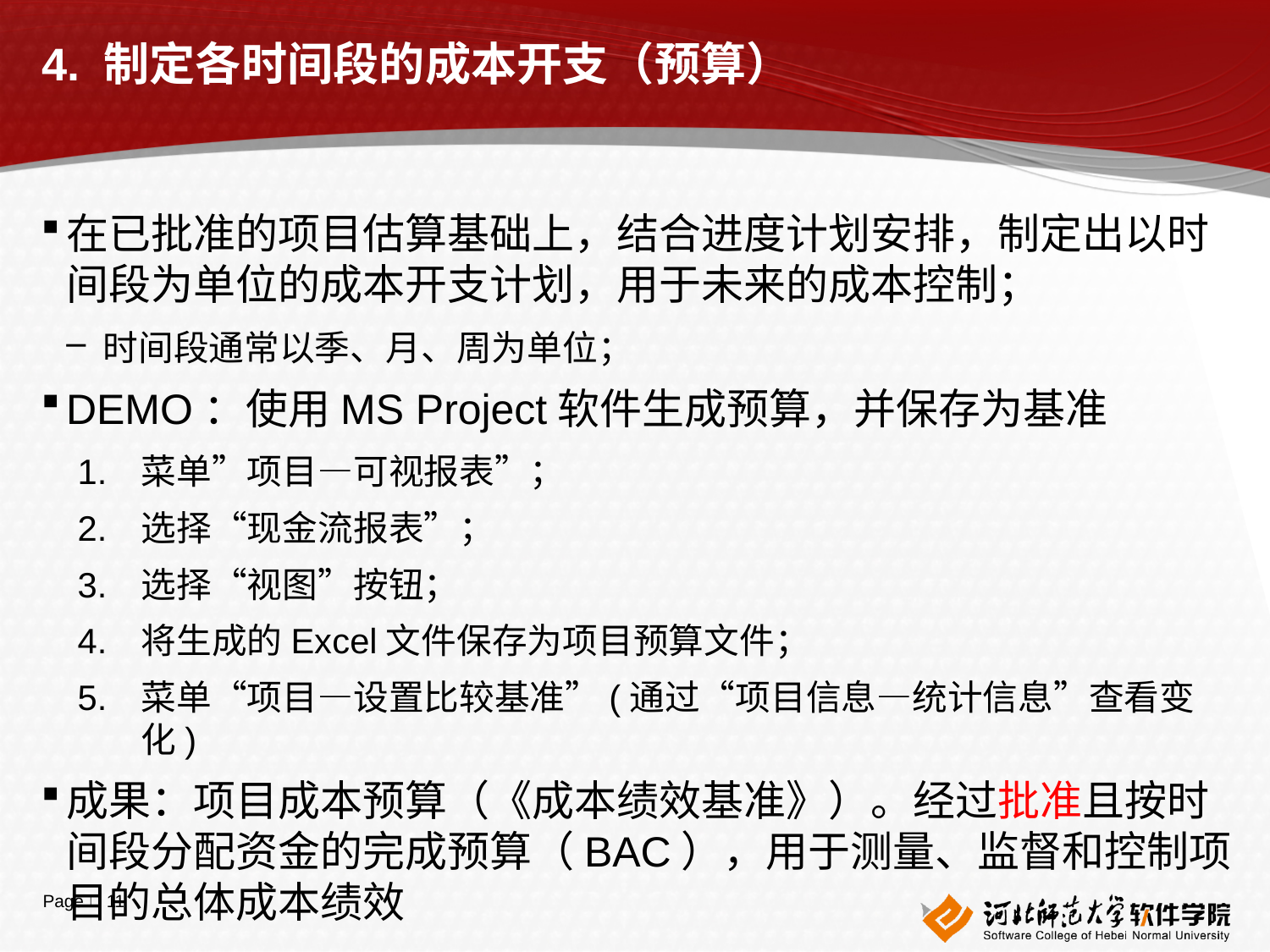

# 4. 制定各时间段的成本开支（预算）
在已批准的项目估算基础上，结合进度计划安排，制定出以时间段为单位的成本开支计划，用于未来的成本控制；
时间段通常以季、月、周为单位；
DEMO：使用MS Project软件生成预算，并保存为基准
菜单”项目—可视报表”；
选择“现金流报表”；
选择“视图”按钮；
将生成的Excel文件保存为项目预算文件；
菜单“项目—设置比较基准”(通过“项目信息—统计信息”查看变化)
成果：项目成本预算（《成本绩效基准》）。经过批准且按时间段分配资金的完成预算（BAC），用于测量、监督和控制项目的总体成本绩效